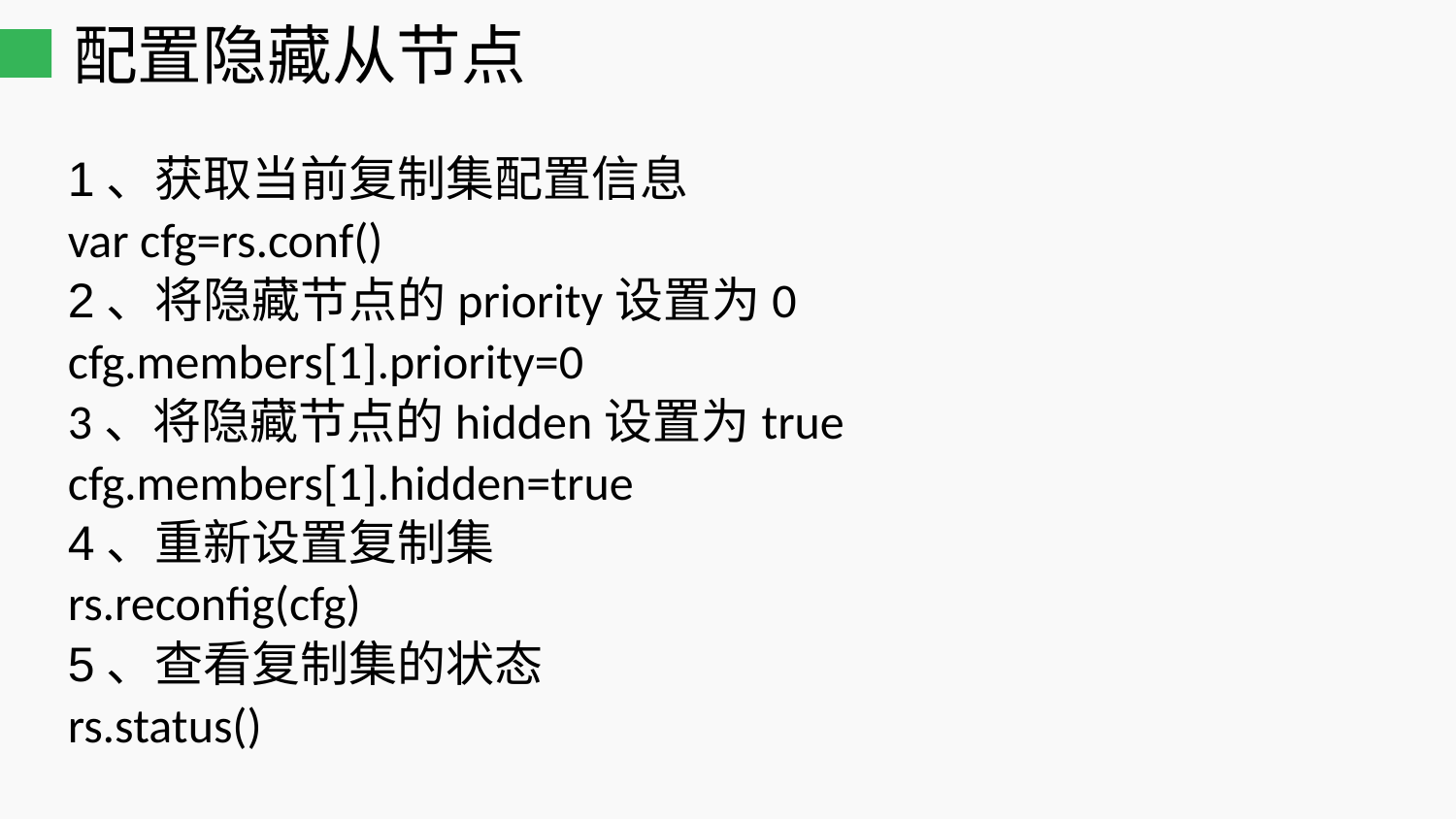

# 配置隐藏从节点
1、获取当前复制集配置信息
var cfg=rs.conf()
2、将隐藏节点的priority设置为0
cfg.members[1].priority=0
3、将隐藏节点的hidden设置为true
cfg.members[1].hidden=true
4、重新设置复制集
rs.reconfig(cfg)
5、查看复制集的状态
rs.status()